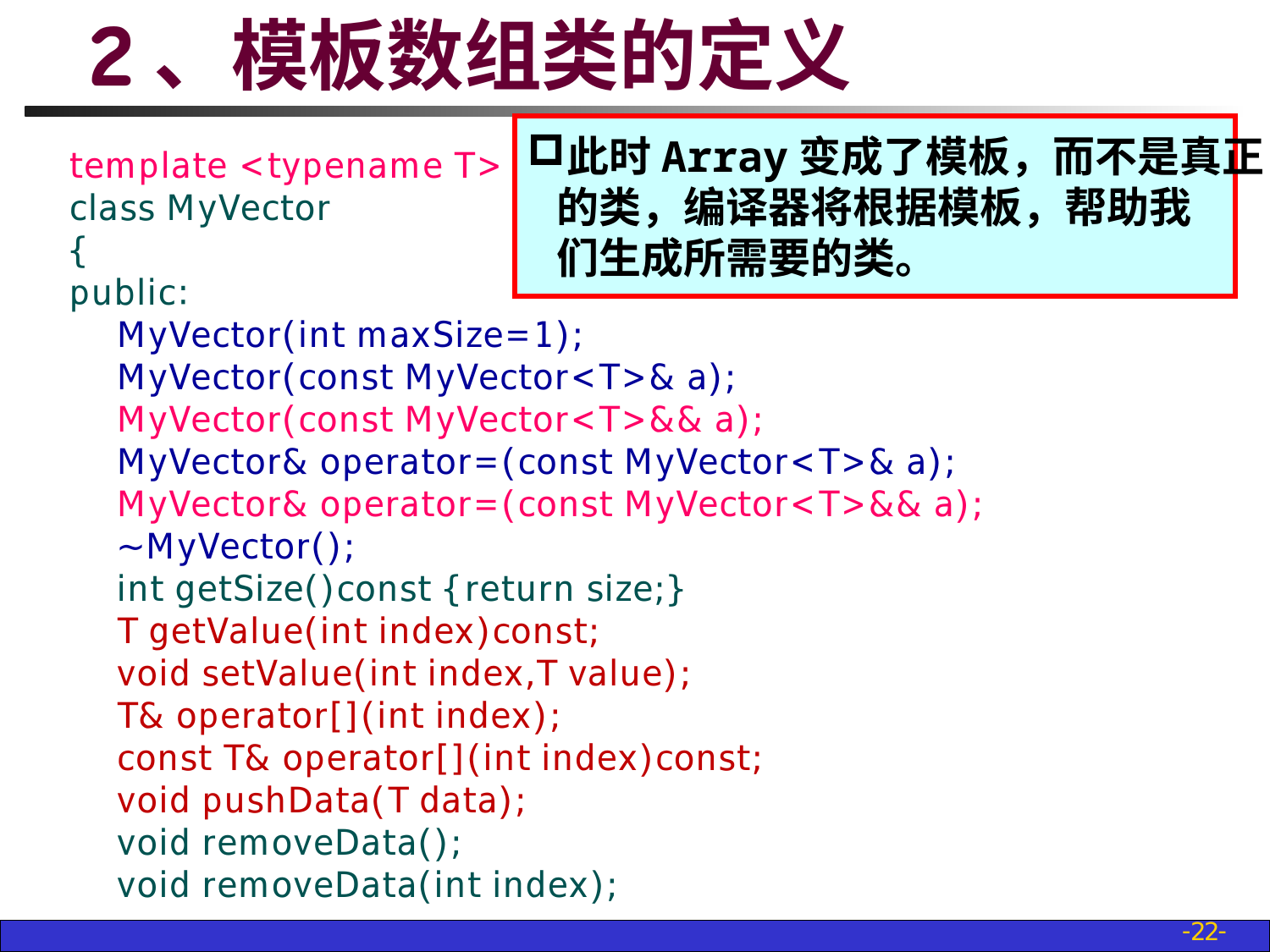

# 2、模板数组类的定义
此时Array变成了模板，而不是真正
  的类，编译器将根据模板，帮助我
  们生成所需要的类。
template <typename T>
class MyVector
{
public:
	MyVector(int maxSize=1);
	MyVector(const MyVector<T>& a);
	MyVector(const MyVector<T>&& a);
	MyVector& operator=(const MyVector<T>& a);
	MyVector& operator=(const MyVector<T>&& a);
	~MyVector();
	int getSize()const {return size;}
	T getValue(int index)const;
	void setValue(int index,T value);
	T& operator[](int index);
	const T& operator[](int index)const;
	void pushData(T data);
	void removeData();
	void removeData(int index);
-22-